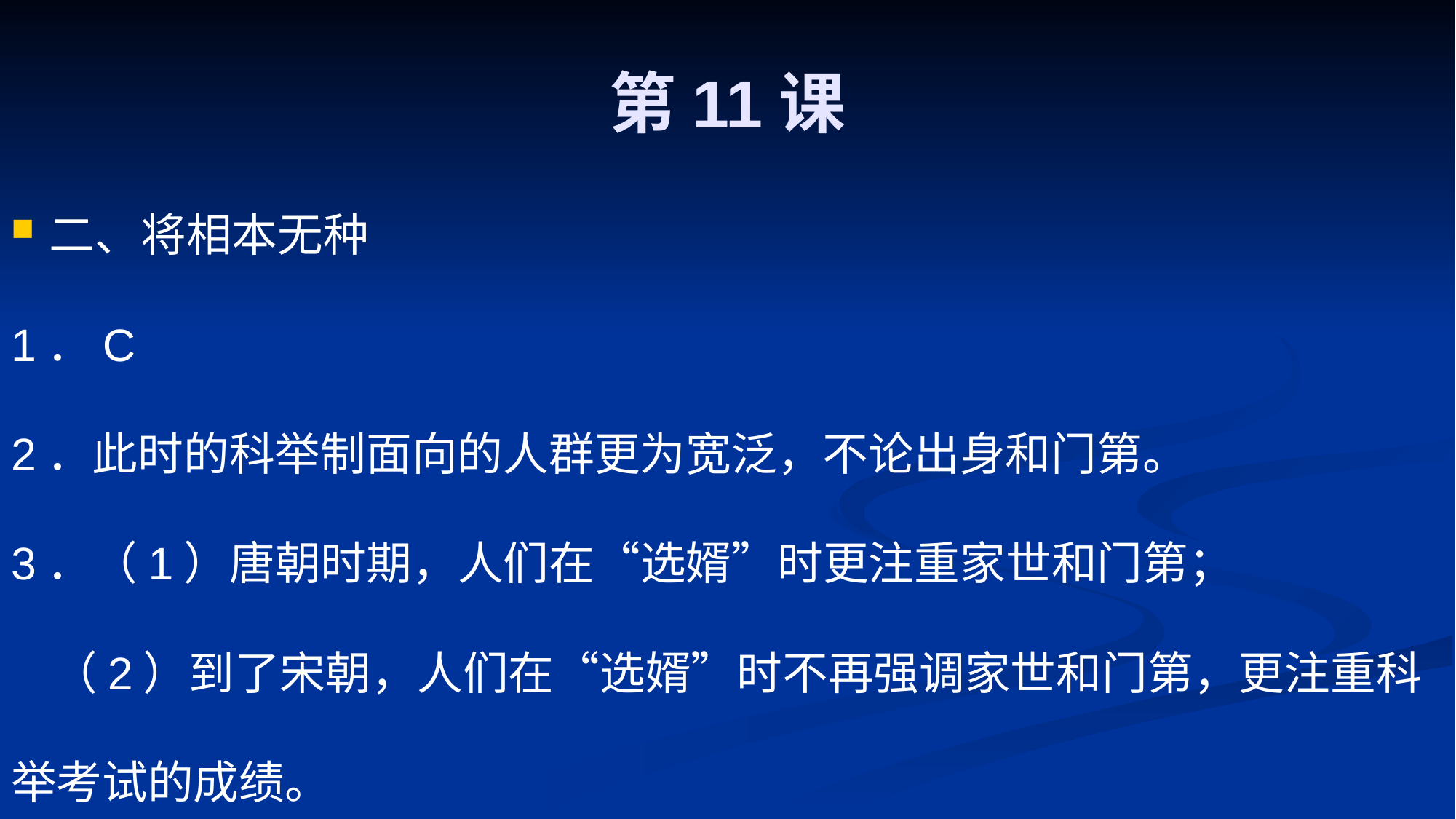

# 第11课
二、将相本无种
1．C
2．此时的科举制面向的人群更为宽泛，不论出身和门第。
3．（1）唐朝时期，人们在“选婿”时更注重家世和门第；
   （2）到了宋朝，人们在“选婿”时不再强调家世和门第，更注重科举考试的成绩。